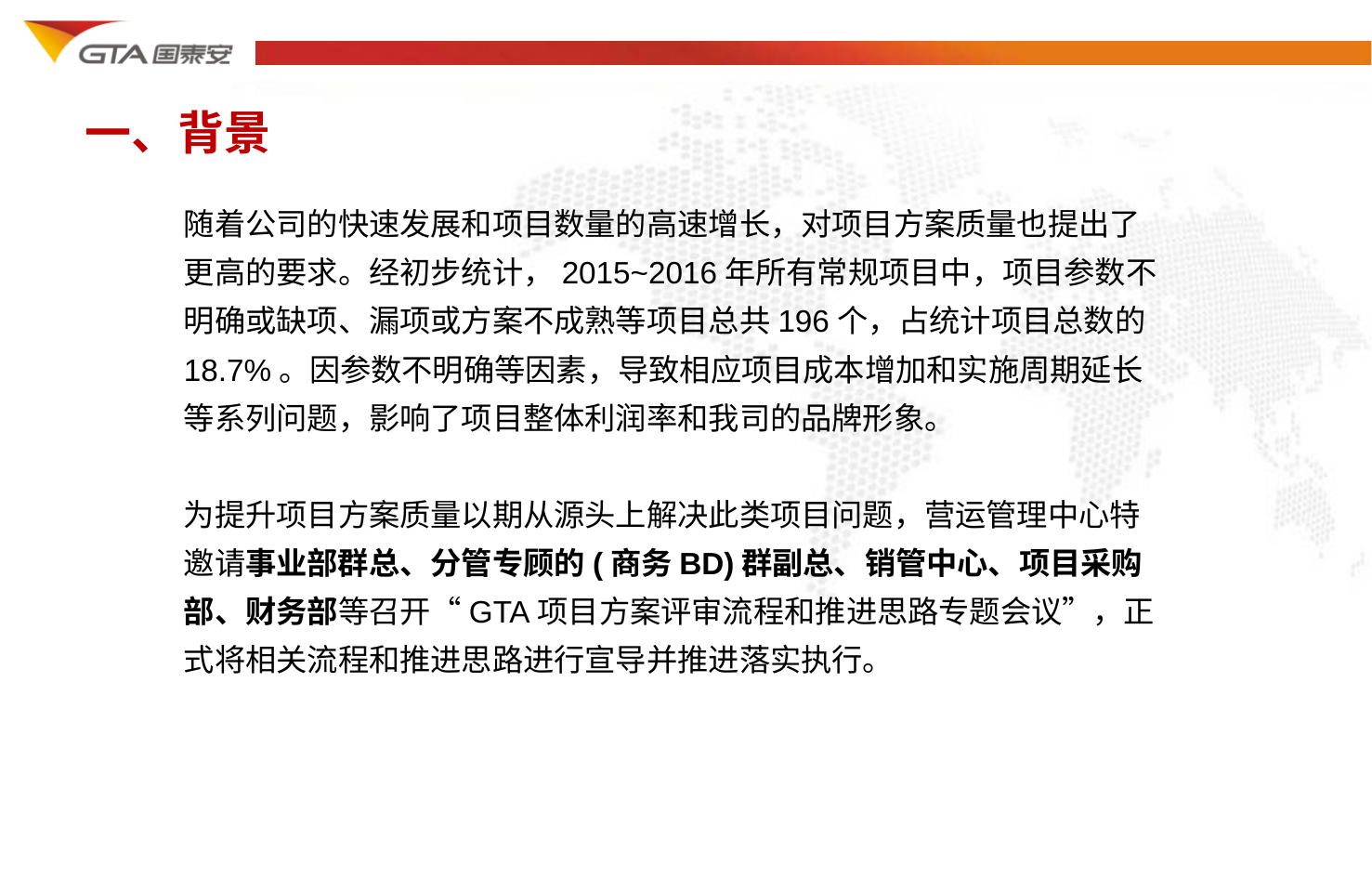

一、背景
随着公司的快速发展和项目数量的高速增长，对项目方案质量也提出了更高的要求。经初步统计，2015~2016年所有常规项目中，项目参数不明确或缺项、漏项或方案不成熟等项目总共196个，占统计项目总数的18.7%。因参数不明确等因素，导致相应项目成本增加和实施周期延长等系列问题，影响了项目整体利润率和我司的品牌形象。

为提升项目方案质量以期从源头上解决此类项目问题，营运管理中心特邀请事业部群总、分管专顾的(商务BD)群副总、销管中心、项目采购部、财务部等召开“GTA项目方案评审流程和推进思路专题会议”，正式将相关流程和推进思路进行宣导并推进落实执行。